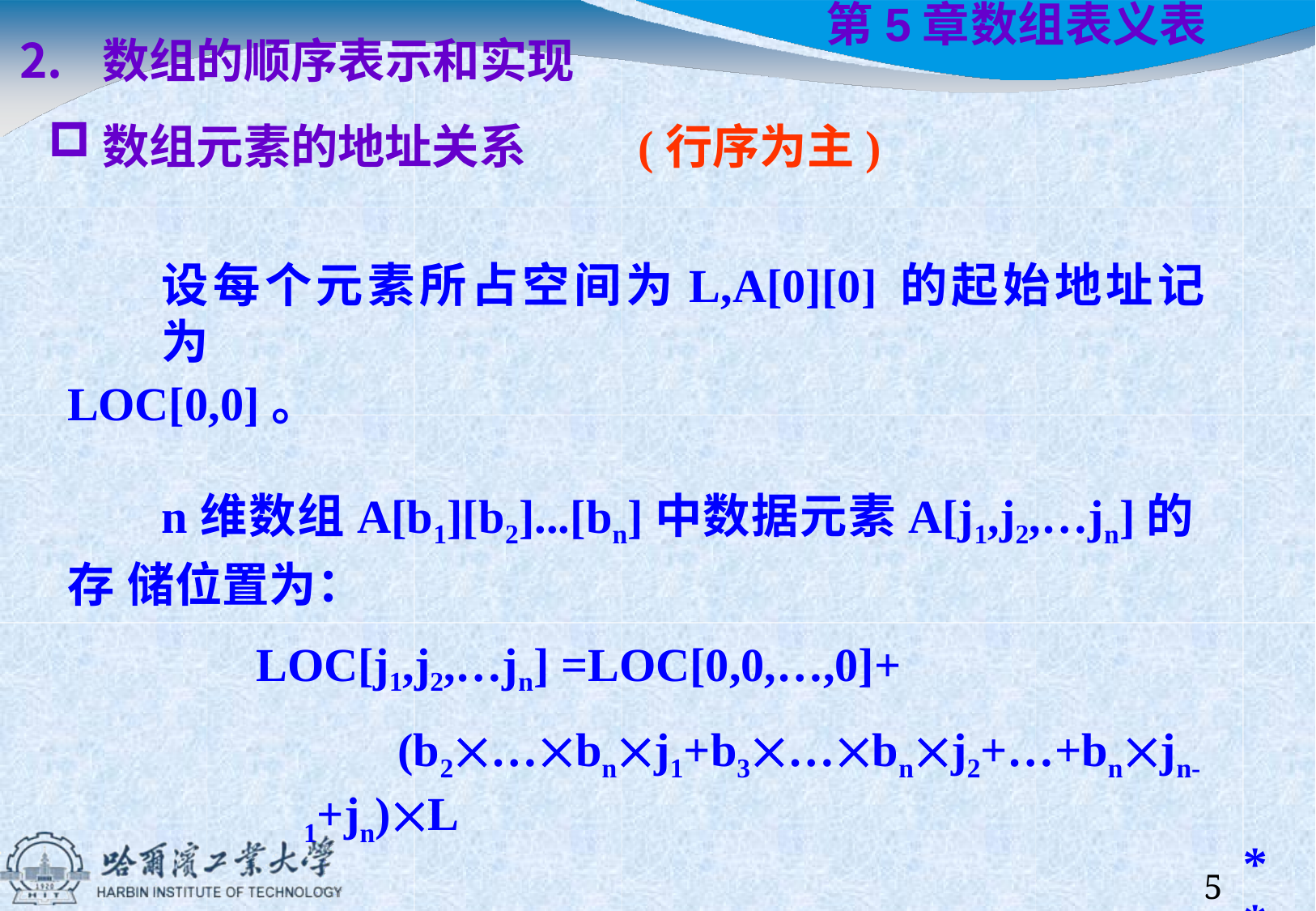

数组的顺序表示和实现
数组元素的地址关系	(行序为主)

设每个元素所占空间为L,A[0][0] 的起始地址记为
LOC[0,0]。

n维数组A[b1][b2]...[bn]中数据元素A[j1,j2,…jn]的存 储位置为：
LOC[j1,j2,…jn] =LOC[0,0,…,0]+
(b2×…×bn×j1+b3×…×bn×j2+…+bn×jn-1+jn)×L
# 第5章	数组表义表
**
5